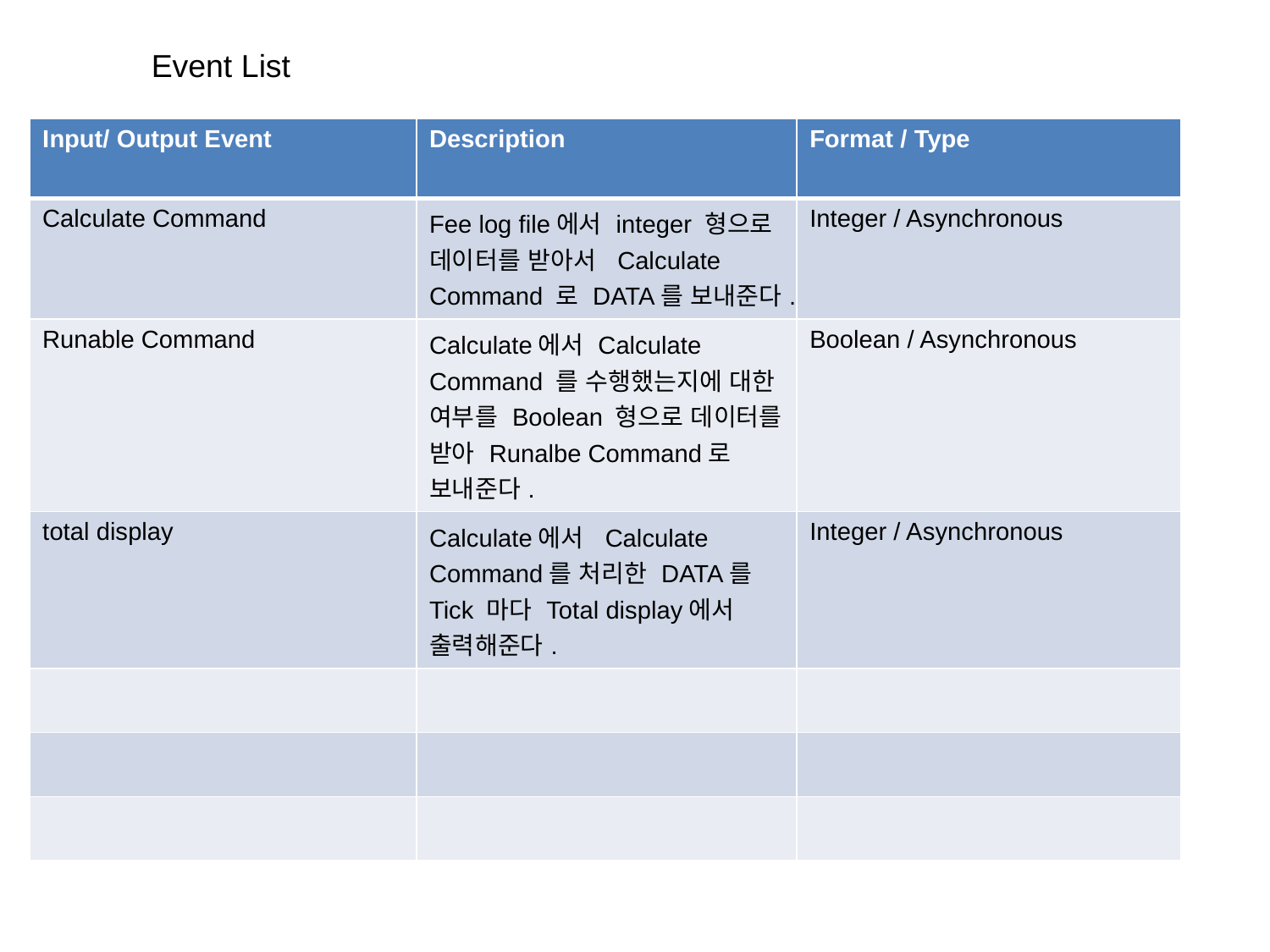

Event List
| Input/ Output Event | Description | Format / Type |
| --- | --- | --- |
| Calculate Command | Fee log file에서 integer 형으로 데이터를 받아서 Calculate Command 로 DATA를 보내준다. | Integer / Asynchronous |
| Runable Command | Calculate에서 Calculate Command 를 수행했는지에 대한 여부를 Boolean 형으로 데이터를 받아 Runalbe Command로 보내준다. | Boolean / Asynchronous |
| total display | Calculate에서 Calculate Command를 처리한 DATA를 Tick 마다 Total display에서 출력해준다. | Integer / Asynchronous |
|  |  |  |
|  |  |  |
|  |  |  |